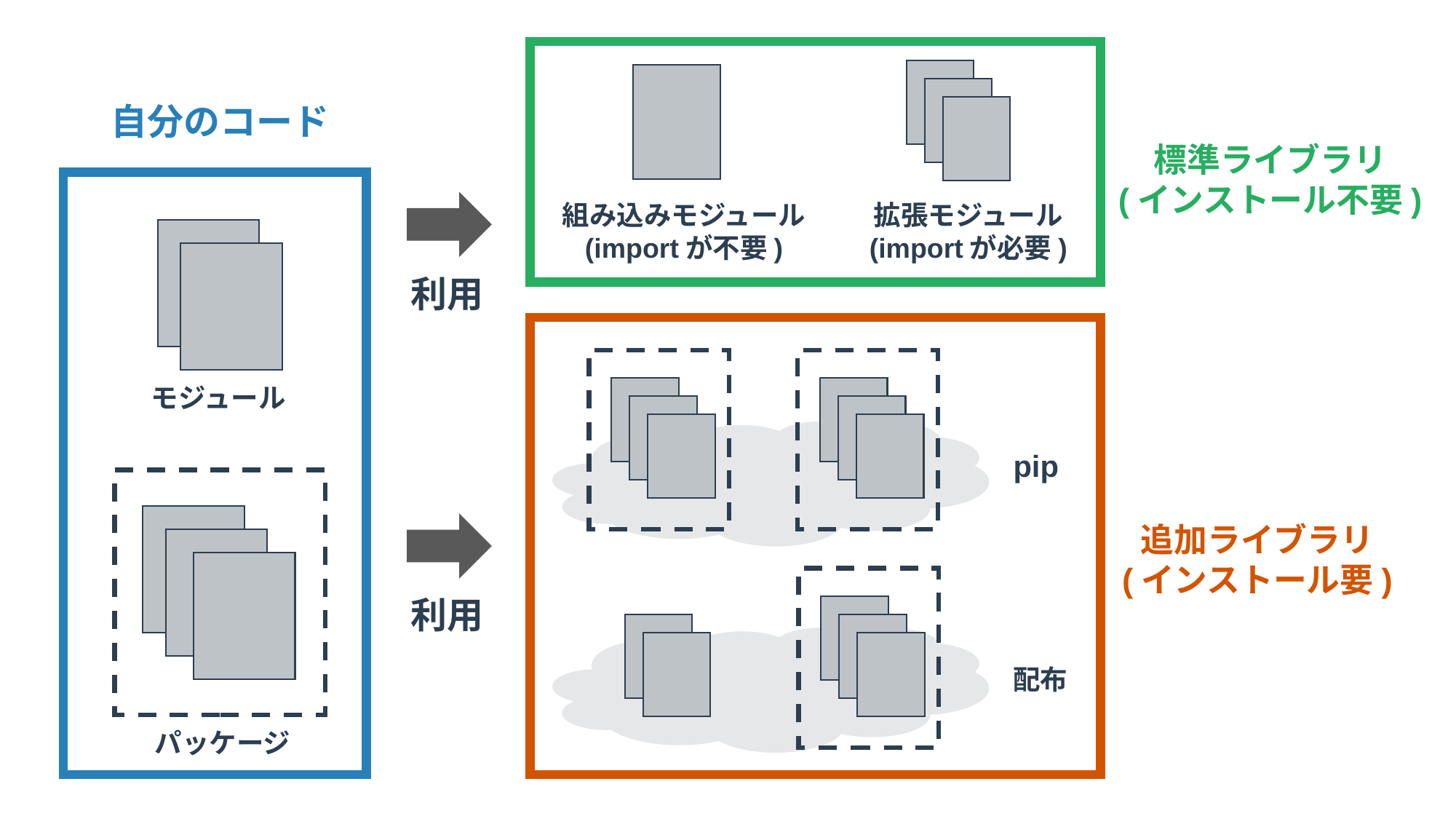

自分のコード

標準ライブラリ
(インストール不要)

組み込みモジュール
(importが不要)
拡張モジュール
(importが必要)

利用

モジュール

pip

追加ライブラリ
(インストール要)

利用

配布
パッケージ